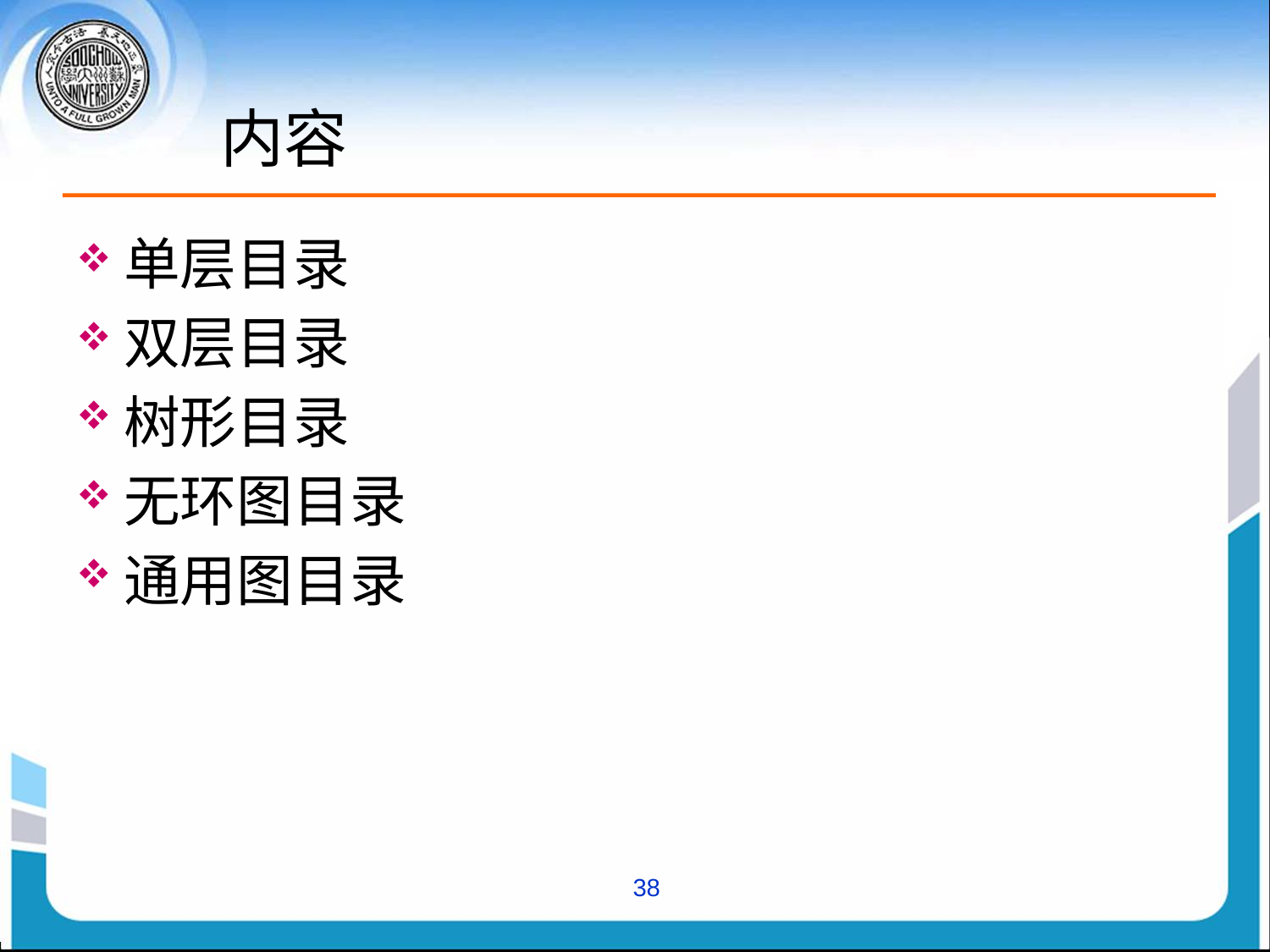

# 内容
单层目录
双层目录
树形目录
无环图目录
通用图目录

38